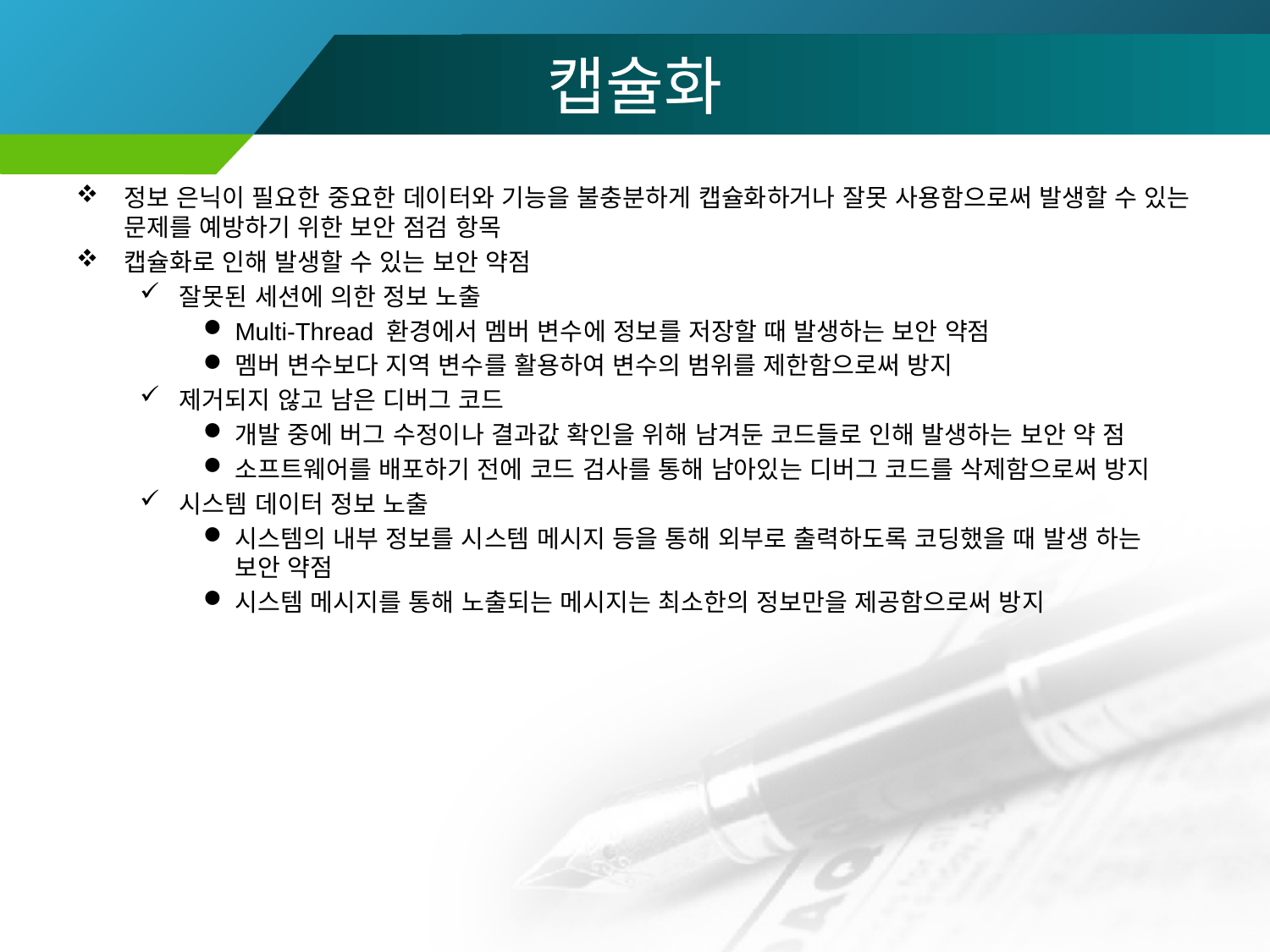

# 캡슐화
정보 은닉이 필요한 중요한 데이터와 기능을 불충분하게 캡슐화하거나 잘못 사용함으로써 발생할 수 있는 문제를 예방하기 위한 보안 점검 항목
캡슐화로 인해 발생할 수 있는 보안 약점
잘못된 세션에 의한 정보 노출
Multi-Thread 환경에서 멤버 변수에 정보를 저장할 때 발생하는 보안 약점
멤버 변수보다 지역 변수를 활용하여 변수의 범위를 제한함으로써 방지
제거되지 않고 남은 디버그 코드
개발 중에 버그 수정이나 결과값 확인을 위해 남겨둔 코드들로 인해 발생하는 보안 약 점
소프트웨어를 배포하기 전에 코드 검사를 통해 남아있는 디버그 코드를 삭제함으로써 방지
시스템 데이터 정보 노출
시스템의 내부 정보를 시스템 메시지 등을 통해 외부로 출력하도록 코딩했을 때 발생 하는 보안 약점
시스템 메시지를 통해 노출되는 메시지는 최소한의 정보만을 제공함으로써 방지